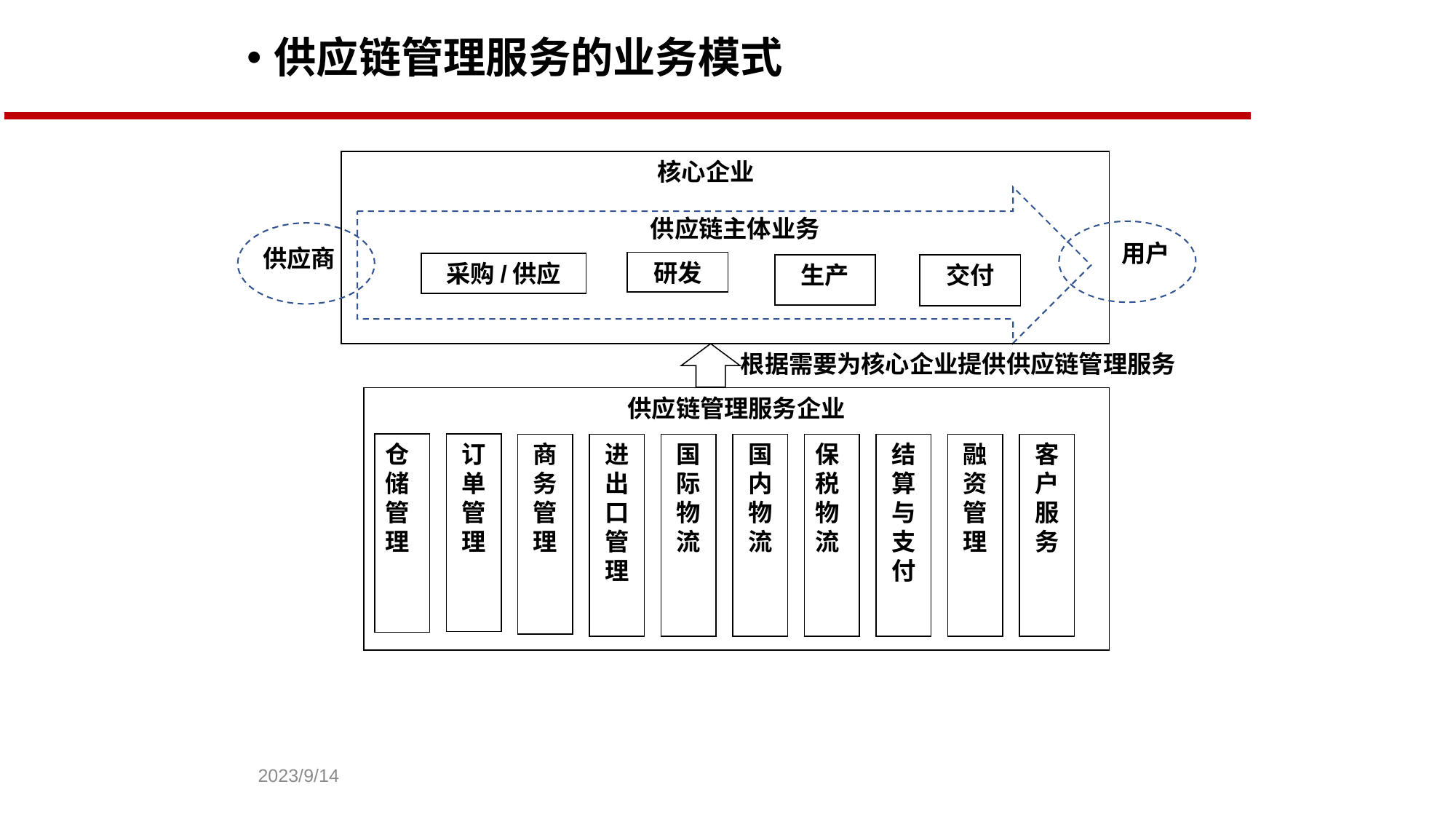

供应链管理服务的业务模式

核心企业

供应链主体业务

用户
供应商
研发
采购/供应
生产
交付
根据需要为核心企业提供供应链管理服务

供应链管理服务企业
仓储管理
订单管理
商务管理
进出口管理
国际物流
国内物流
保税物流
结算与支付
融资管理
客户服务
2023/9/14